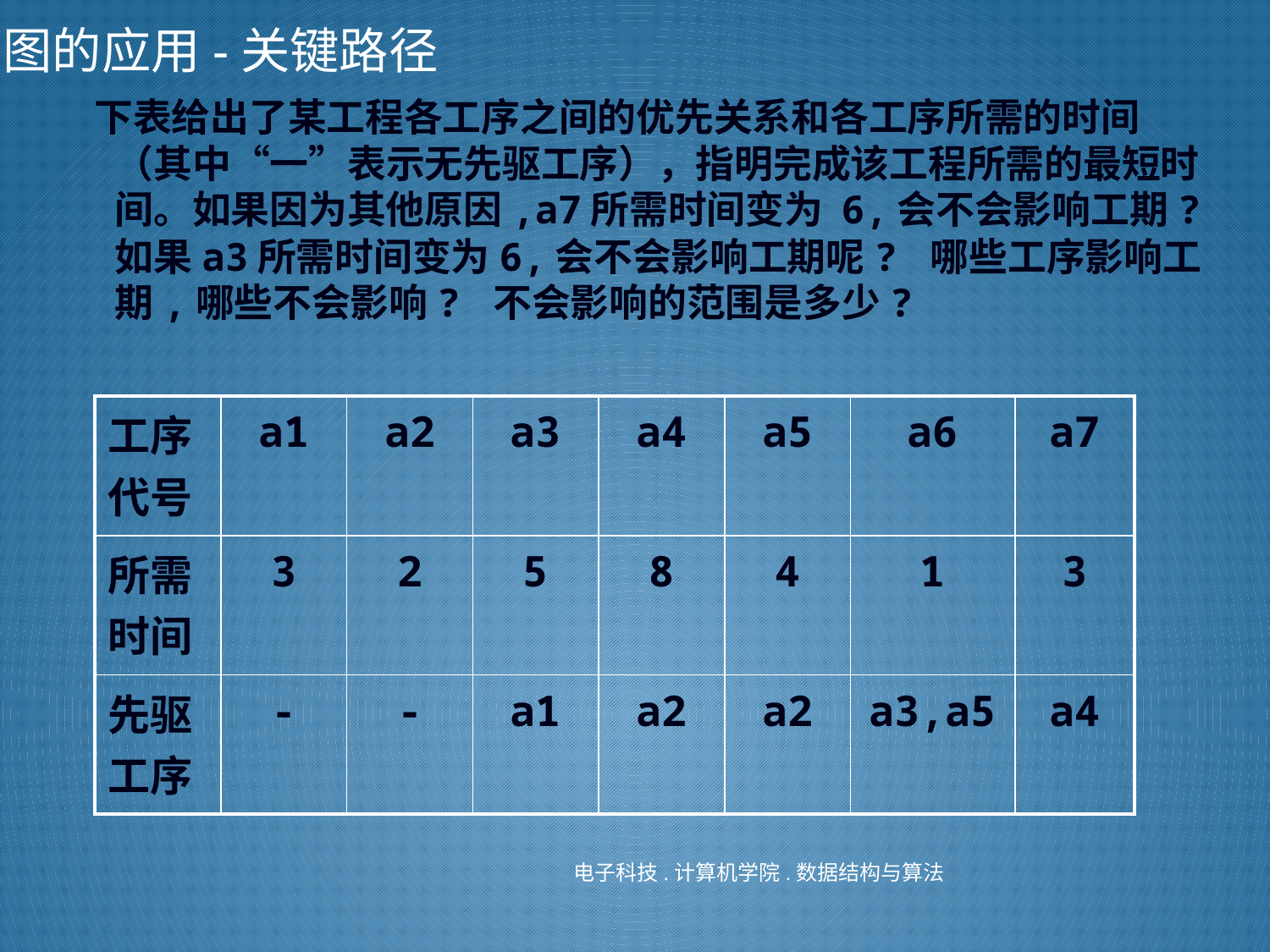

图的应用-关键路径
  下表给出了某工程各工序之间的优先关系和各工序所需的时间（其中“一”表示无先驱工序），指明完成该工程所需的最短时间。如果因为其他原因,a7所需时间变为 6,会不会影响工期? 如果a3所需时间变为6,会不会影响工期呢? 哪些工序影响工期,哪些不会影响? 不会影响的范围是多少?

| 工序代号 | a1 | a2 | a3 | a4 | a5 | a6 | a7 |
| --- | --- | --- | --- | --- | --- | --- | --- |
| 所需时间 | 3 | 2 | 5 | 8 | 4 | 1 | 3 |
| 先驱工序 | - | - | a1 | a2 | a2 | a3,a5 | a4 |
电子科技.计算机学院.数据结构与算法